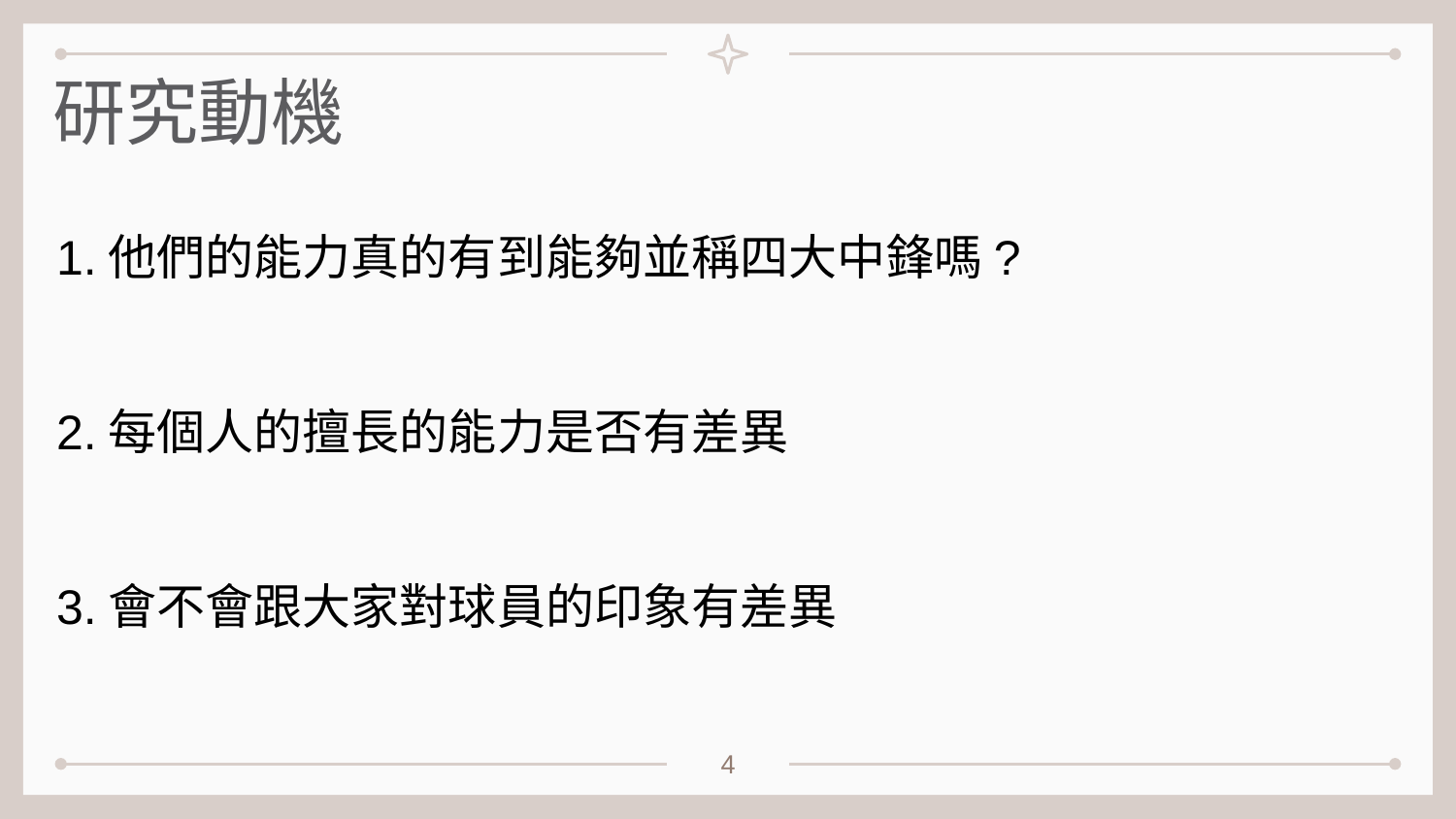

研究動機
1.他們的能力真的有到能夠並稱四大中鋒嗎?

2.每個人的擅長的能力是否有差異

3.會不會跟大家對球員的印象有差異
4